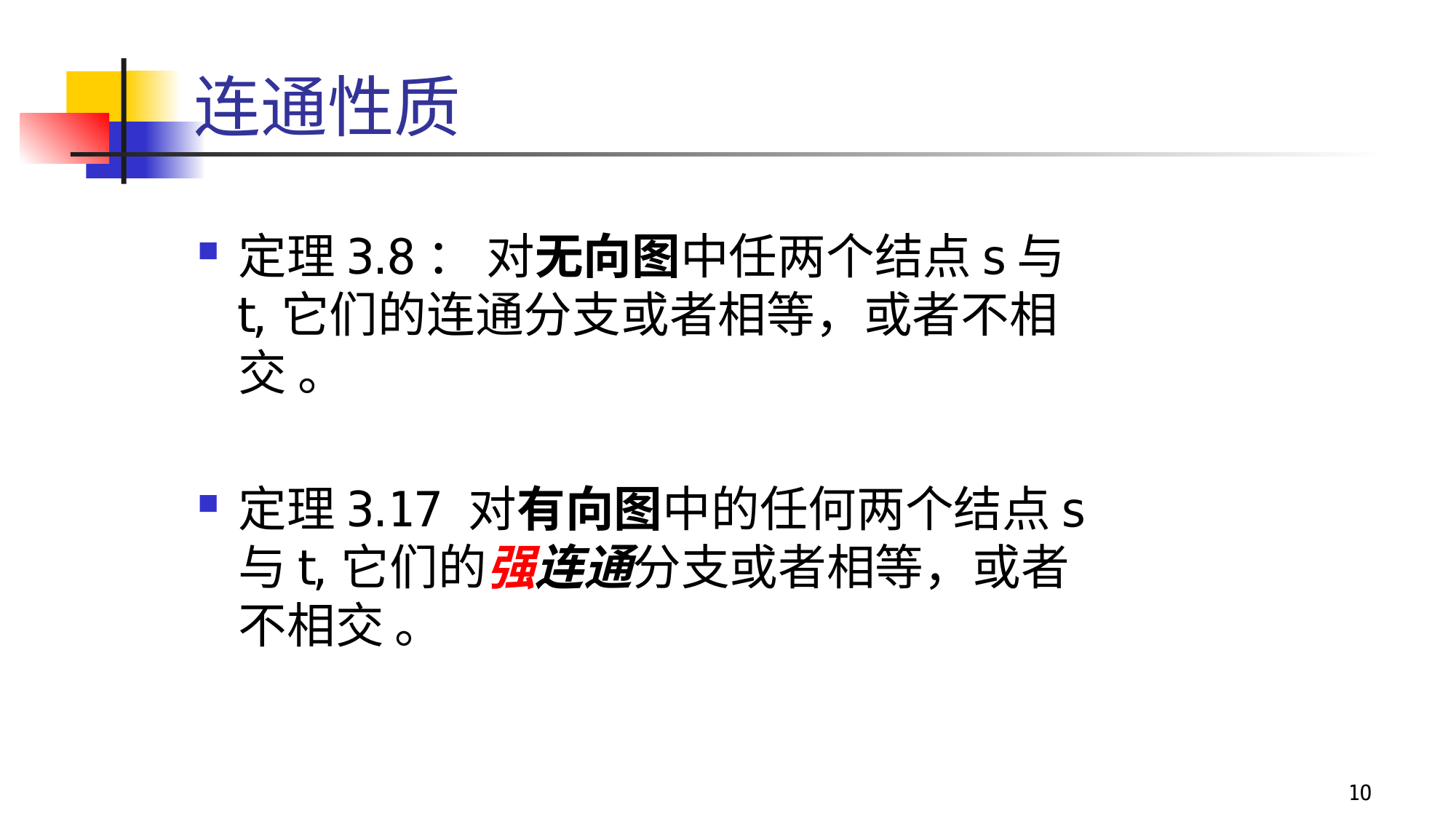

# 连通性质
定理3.8： 对无向图中任两个结点s与t,它们的连通分支或者相等，或者不相交 。

定理3.17 对有向图中的任何两个结点s与t,它们的强连通分支或者相等，或者不相交 。
10